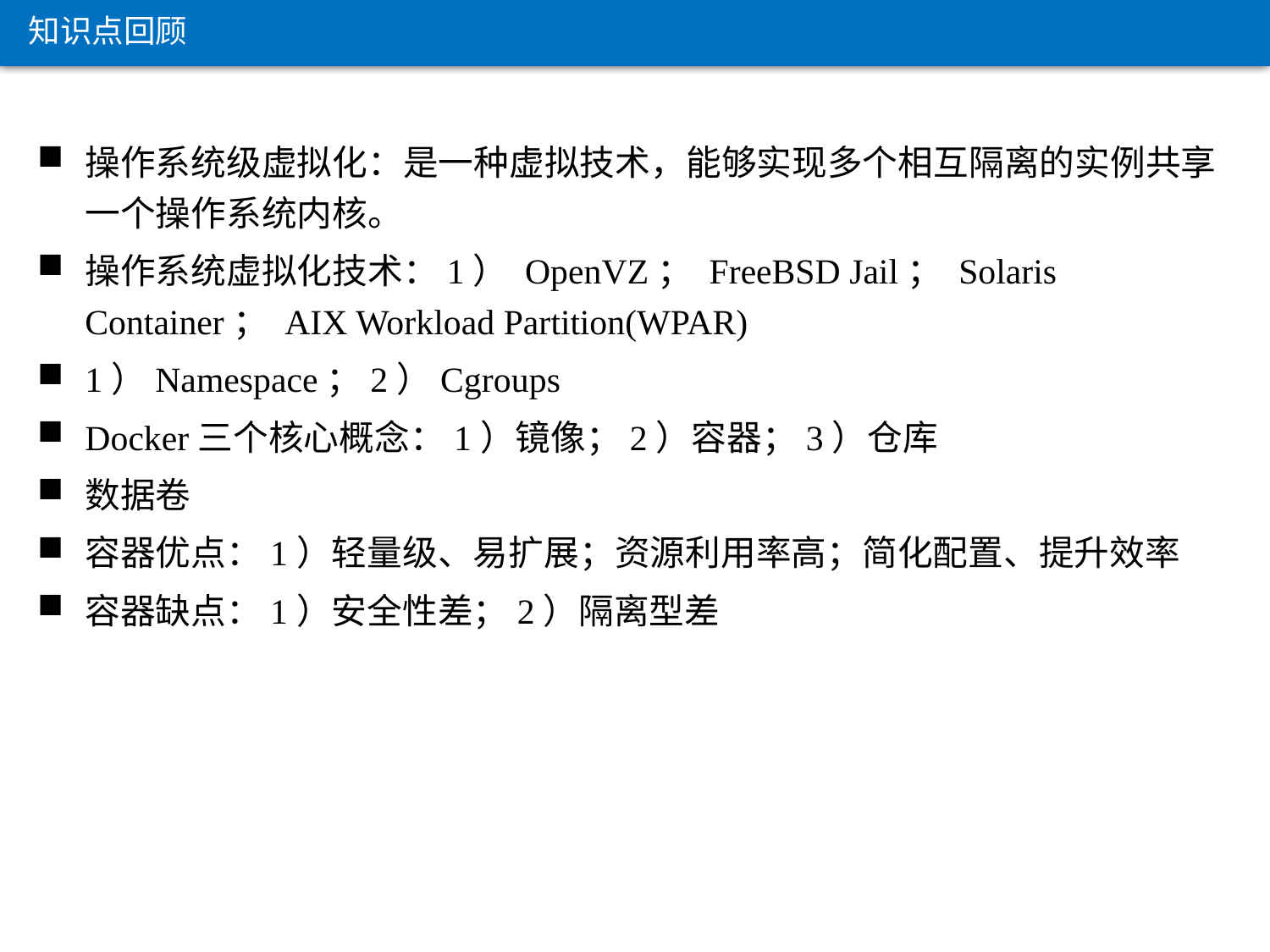

知识点回顾
操作系统级虚拟化：是一种虚拟技术，能够实现多个相互隔离的实例共享一个操作系统内核。
操作系统虚拟化技术：1） OpenVZ； FreeBSD Jail； Solaris Container； AIX Workload Partition(WPAR)
1）Namespace；2）Cgroups
Docker三个核心概念：1）镜像；2）容器；3）仓库
数据卷
容器优点：1）轻量级、易扩展；资源利用率高；简化配置、提升效率
容器缺点：1）安全性差；2）隔离型差
2